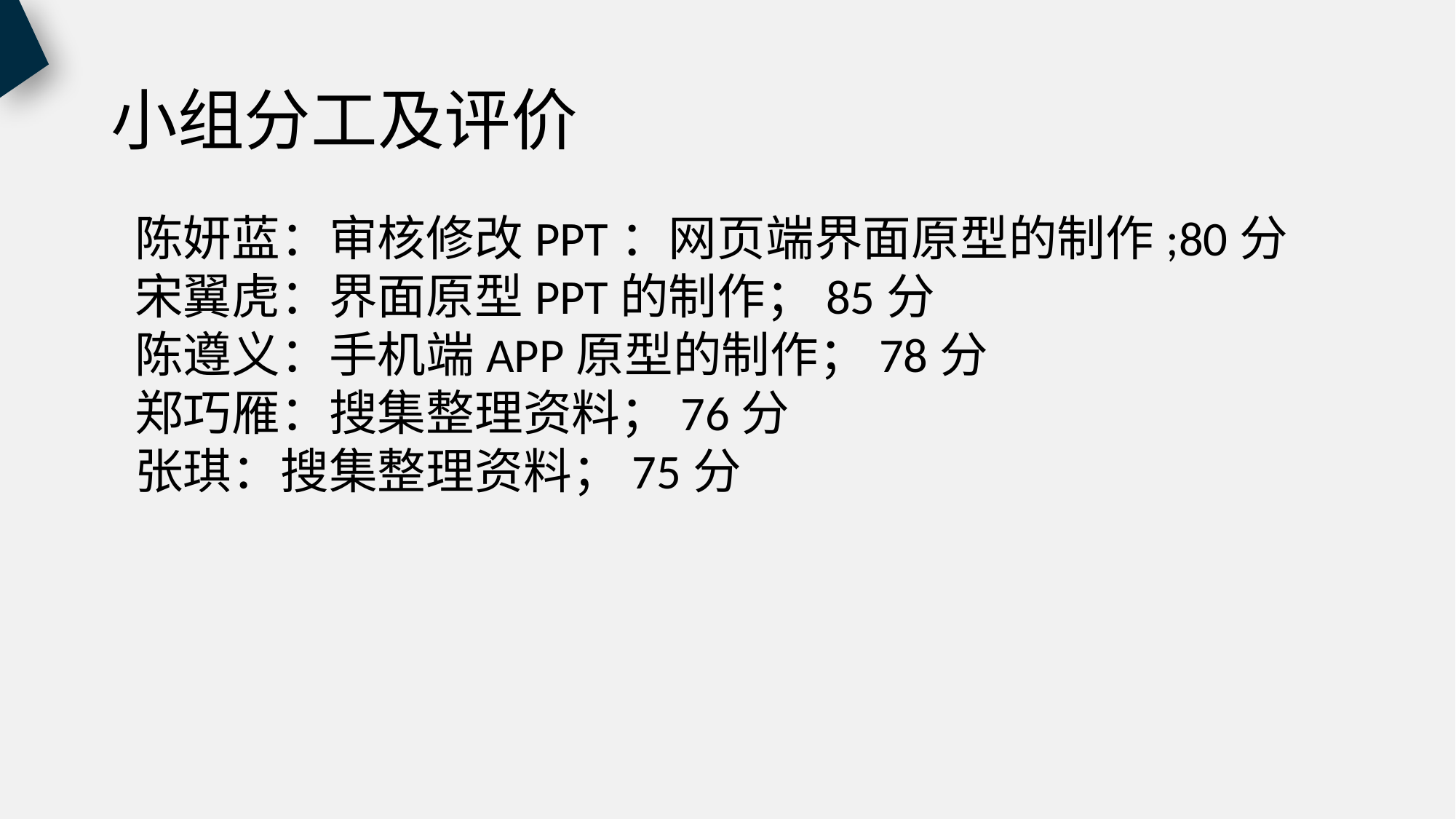

# 小组分工及评价
陈妍蓝：审核修改PPT：网页端界面原型的制作;80分
宋翼虎：界面原型PPT的制作；85分
陈遵义：手机端APP原型的制作；78分
郑巧雁：搜集整理资料；76分
张琪：搜集整理资料；75分